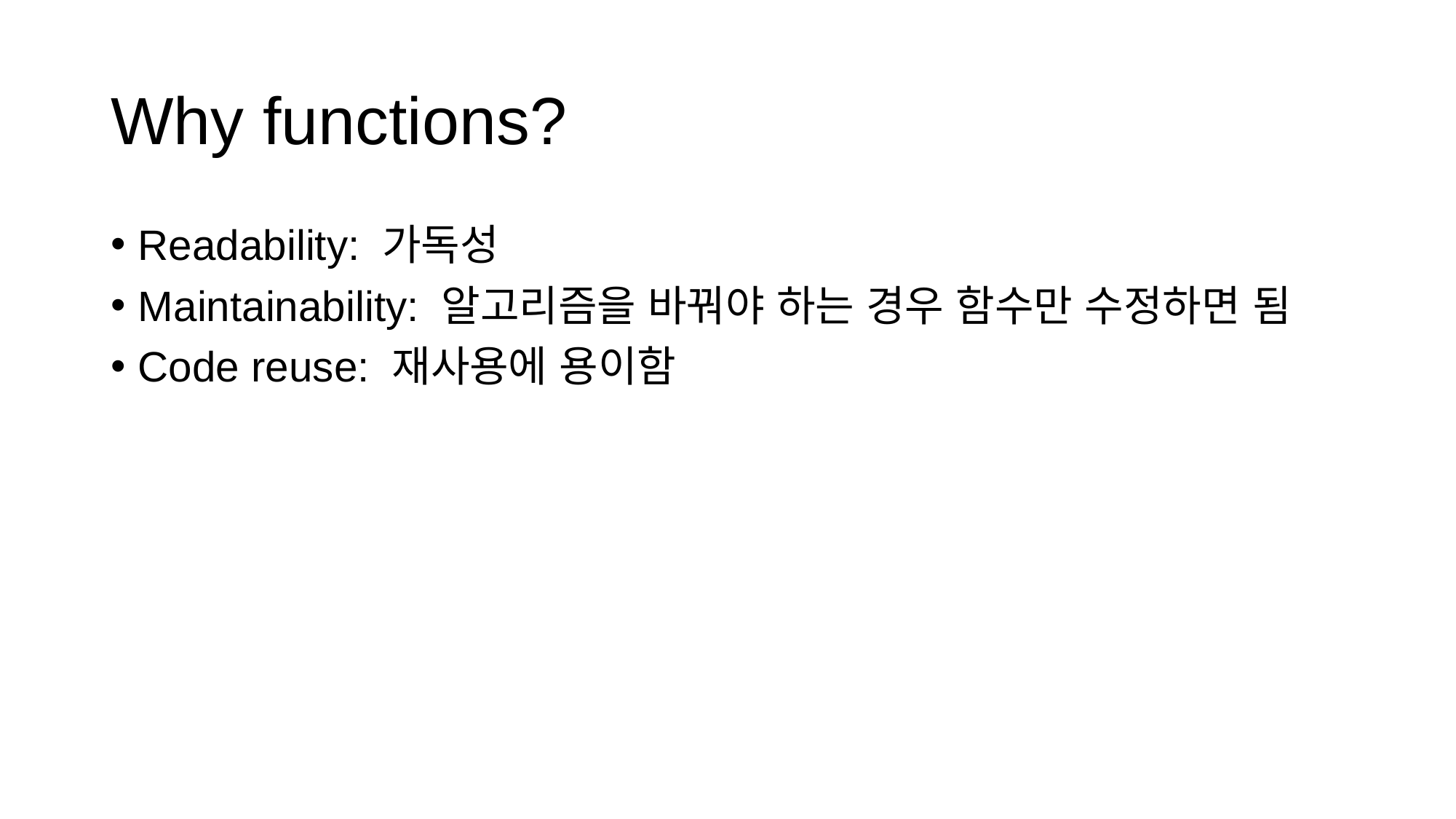

# Why functions?
Readability: 가독성
Maintainability: 알고리즘을 바꿔야 하는 경우 함수만 수정하면 됨
Code reuse: 재사용에 용이함